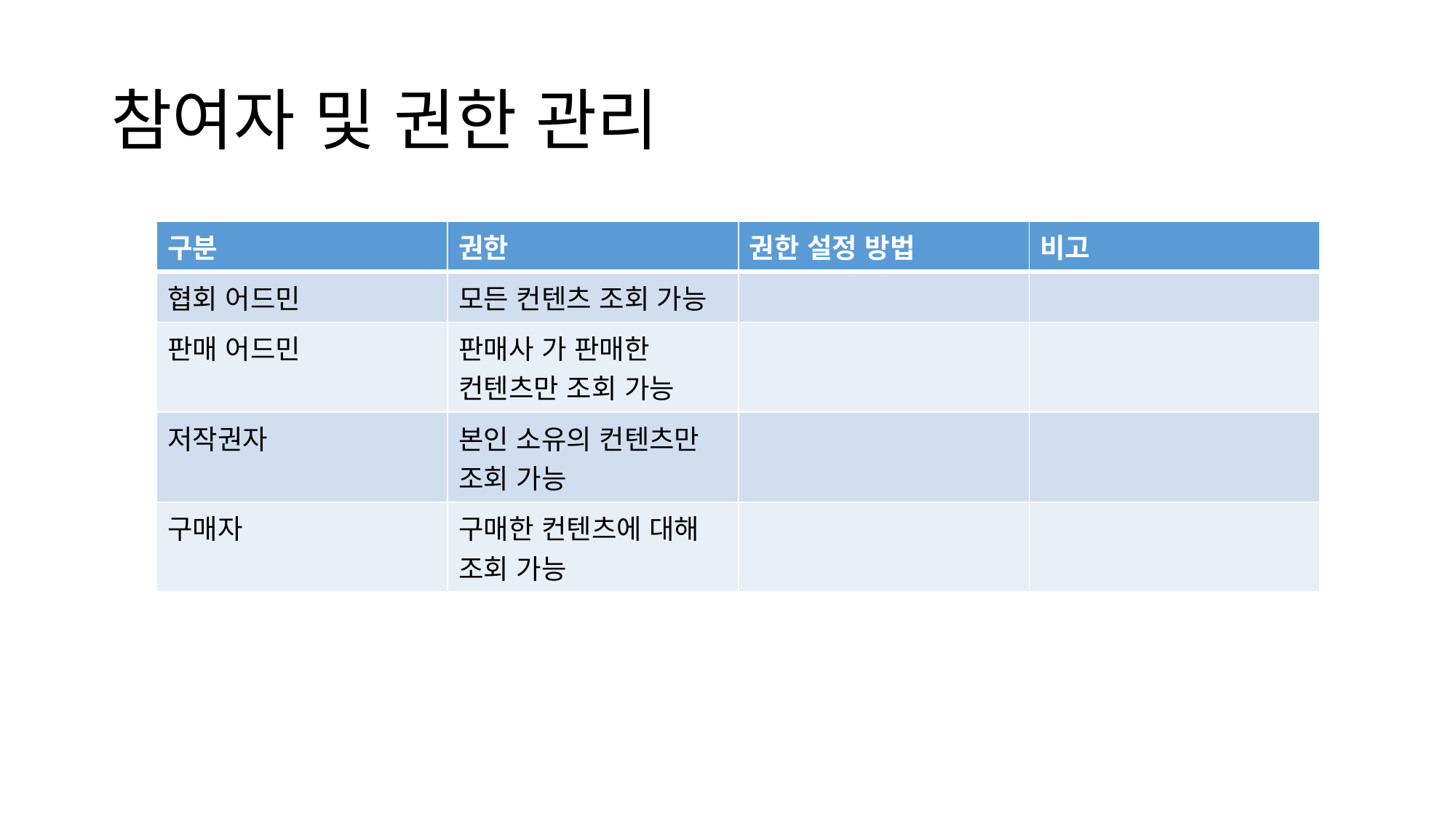

# 참여자 및 권한 관리
| 구분 | 권한 | 권한 설정 방법 | 비고 |
| --- | --- | --- | --- |
| 협회 어드민 | 모든 컨텐츠 조회 가능 |  |  |
| 판매 어드민 | 판매사 가 판매한 컨텐츠만 조회 가능 |  |  |
| 저작권자 | 본인 소유의 컨텐츠만 조회 가능 |  |  |
| 구매자 | 구매한 컨텐츠에 대해 조회 가능 |  |  |